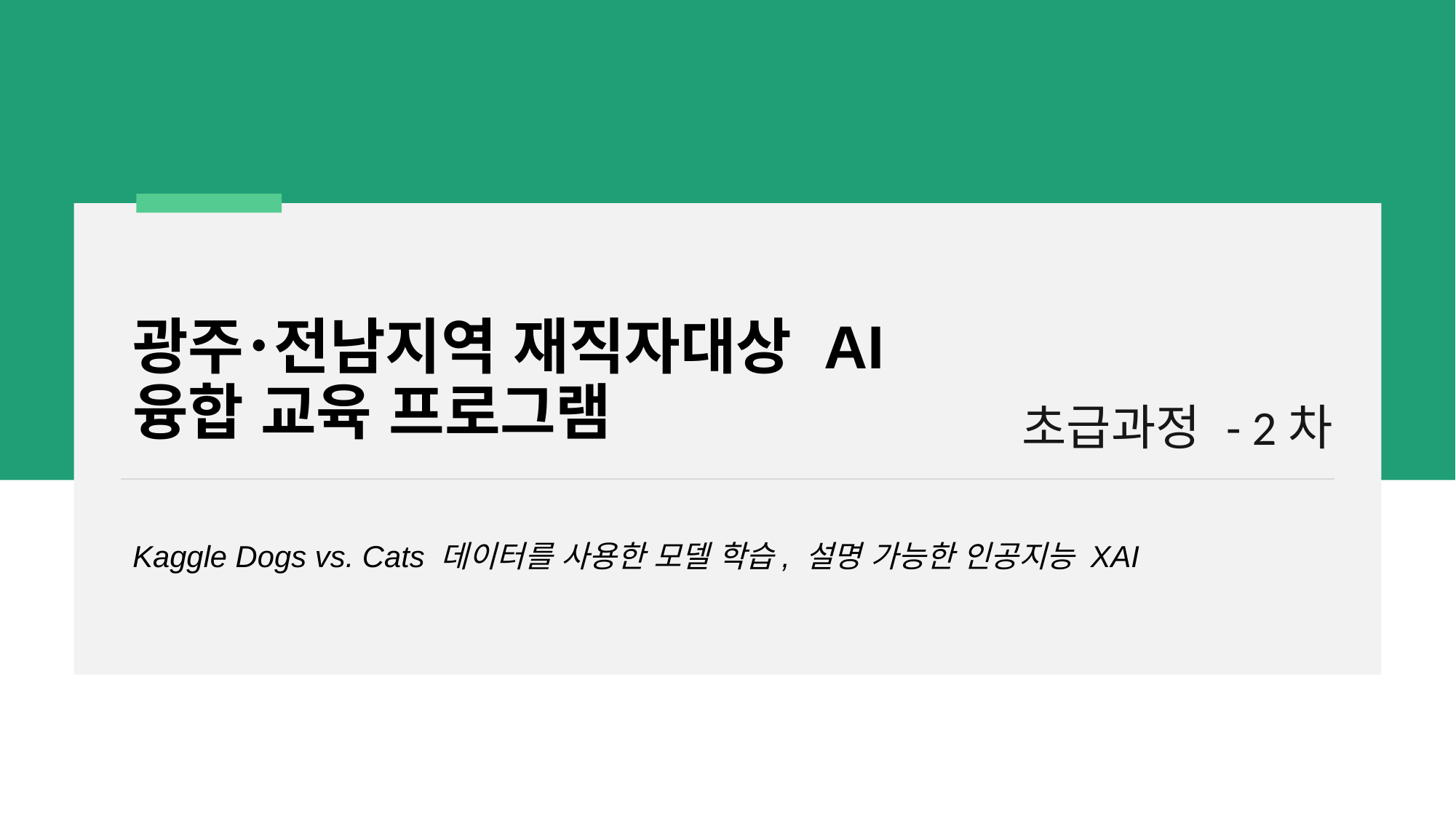

# 광주･전남지역 재직자대상 AI융합 교육 프로그램
초급과정 - 2차
Kaggle Dogs vs. Cats 데이터를 사용한 모델 학습, 설명 가능한 인공지능 XAI